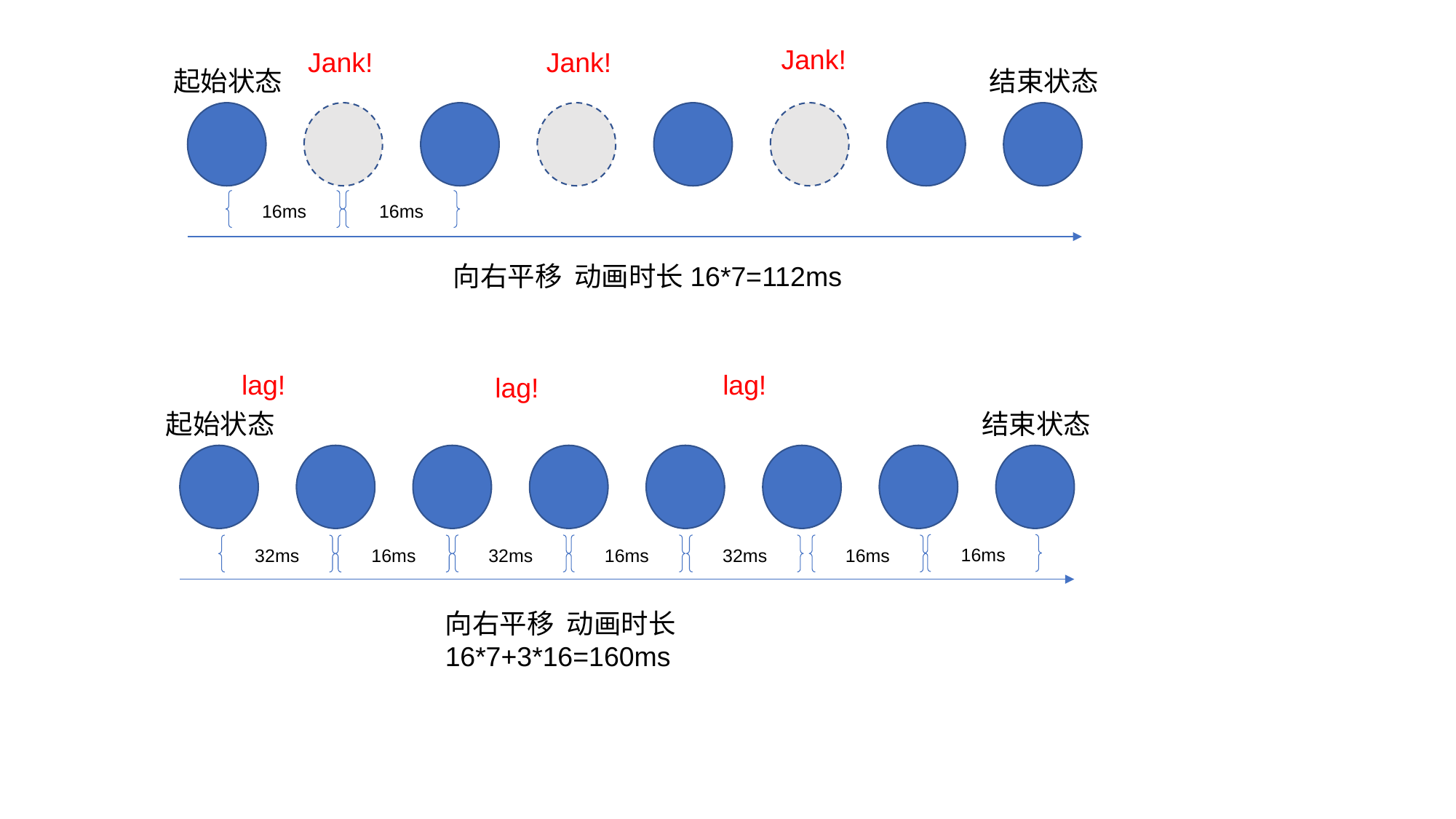

Jank!
Jank!
Jank!
起始状态
结束状态

16ms
16ms
向右平移  动画时长16*7=112ms
lag!
lag!
lag!
起始状态
结束状态

16ms
16ms
32ms
32ms
16ms
16ms
32ms
向右平移  动画时长16*7+3*16=160ms